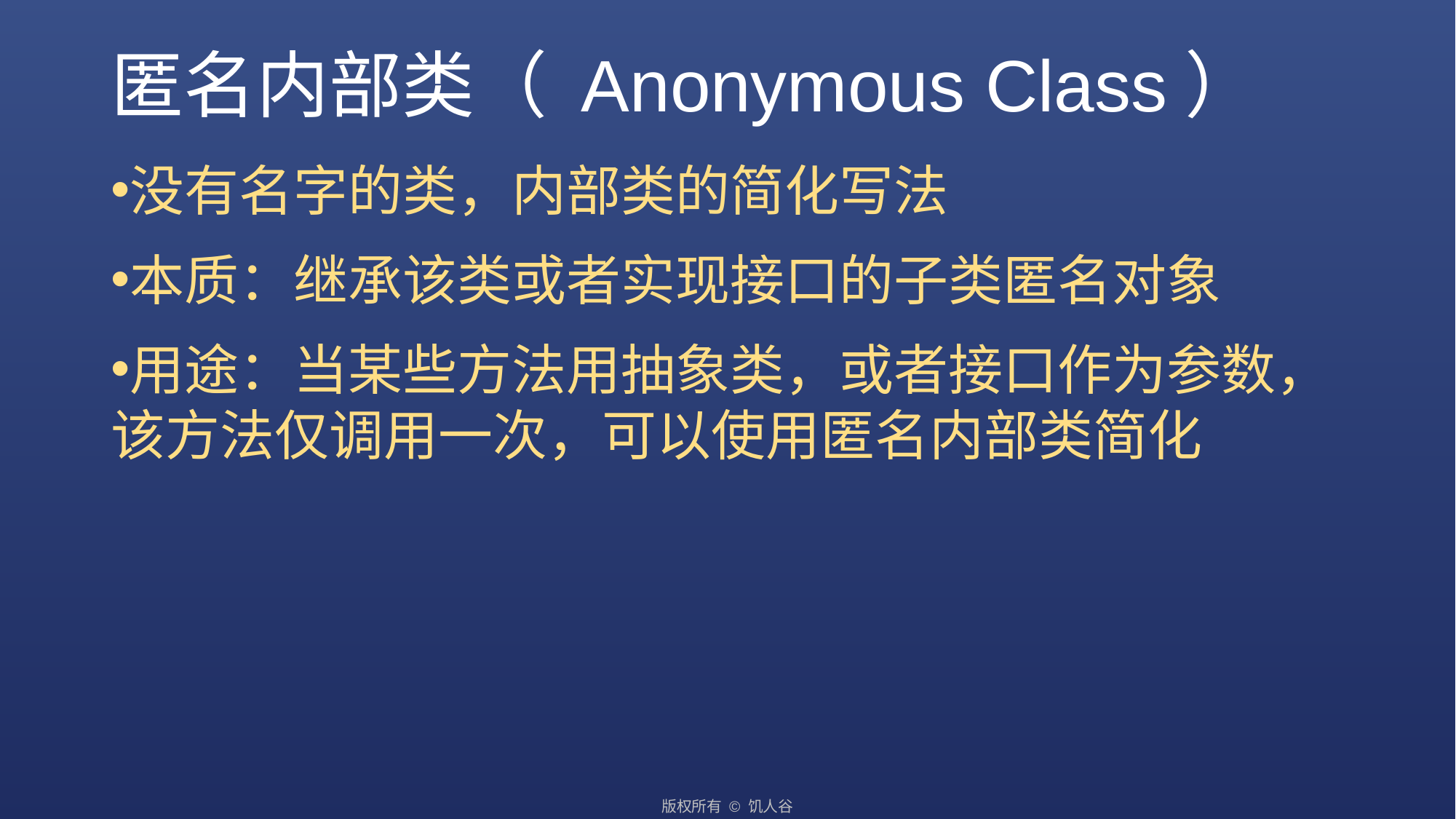

# 匿名内部类（ Anonymous Class）
没有名字的类，内部类的简化写法
本质：继承该类或者实现接口的子类匿名对象
用途：当某些方法用抽象类，或者接口作为参数，该方法仅调用一次，可以使用匿名内部类简化